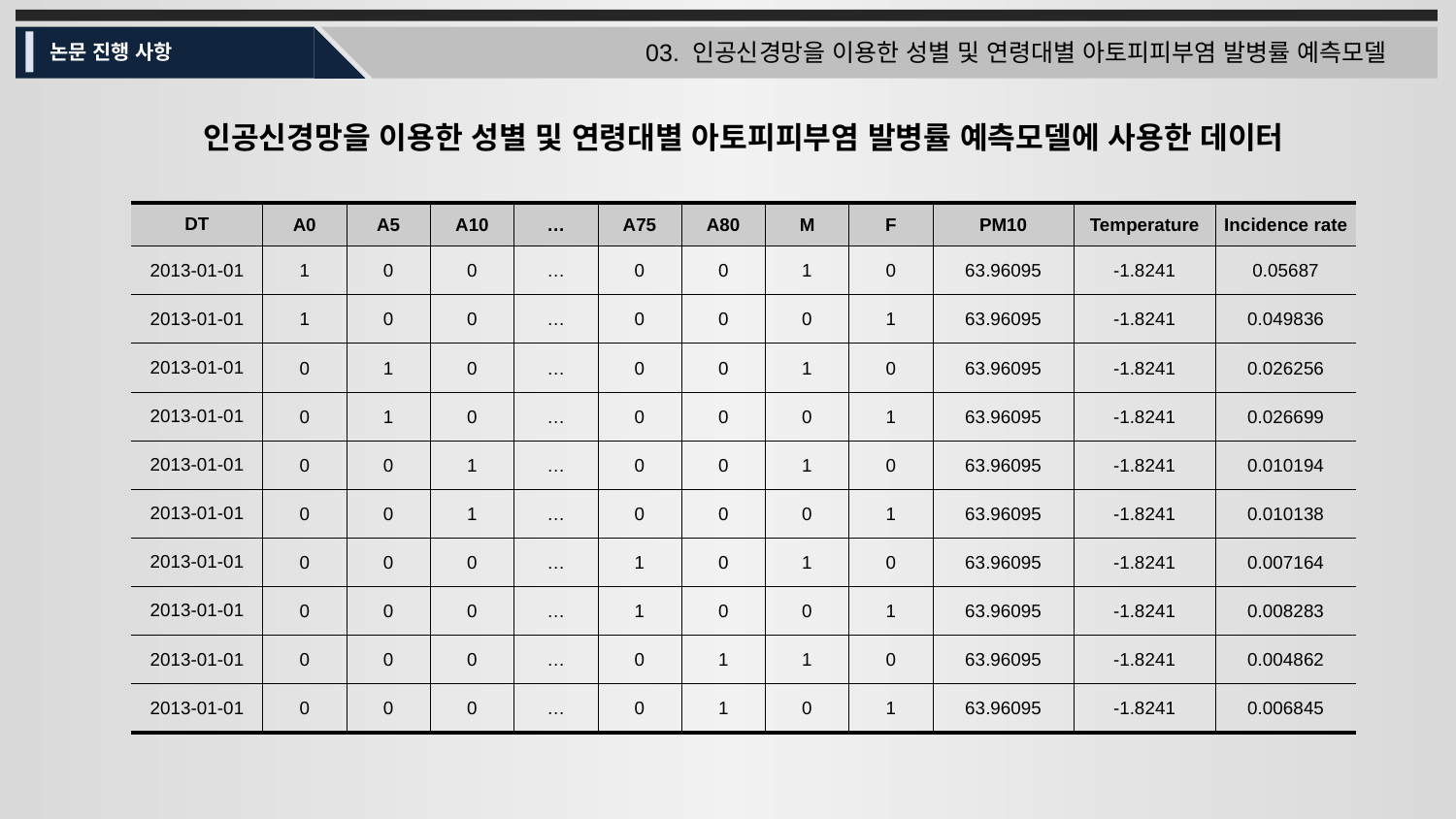

03. 인공신경망을 이용한 성별 및 연령대별 아토피피부염 발병률 예측모델

논문 진행 사항
인공신경망을 이용한 성별 및 연령대별 아토피피부염 발병률 예측모델에 사용한 데이터
| DT | A0 | A5 | A10 | … | A75 | A80 | M | F | PM10 | Temperature | Incidence rate |
| --- | --- | --- | --- | --- | --- | --- | --- | --- | --- | --- | --- |
| 2013-01-01 | 1 | 0 | 0 | … | 0 | 0 | 1 | 0 | 63.96095 | -1.8241 | 0.05687 |
| 2013-01-01 | 1 | 0 | 0 | … | 0 | 0 | 0 | 1 | 63.96095 | -1.8241 | 0.049836 |
| 2013-01-01 | 0 | 1 | 0 | … | 0 | 0 | 1 | 0 | 63.96095 | -1.8241 | 0.026256 |
| 2013-01-01 | 0 | 1 | 0 | … | 0 | 0 | 0 | 1 | 63.96095 | -1.8241 | 0.026699 |
| 2013-01-01 | 0 | 0 | 1 | … | 0 | 0 | 1 | 0 | 63.96095 | -1.8241 | 0.010194 |
| 2013-01-01 | 0 | 0 | 1 | … | 0 | 0 | 0 | 1 | 63.96095 | -1.8241 | 0.010138 |
| 2013-01-01 | 0 | 0 | 0 | … | 1 | 0 | 1 | 0 | 63.96095 | -1.8241 | 0.007164 |
| 2013-01-01 | 0 | 0 | 0 | … | 1 | 0 | 0 | 1 | 63.96095 | -1.8241 | 0.008283 |
| 2013-01-01 | 0 | 0 | 0 | … | 0 | 1 | 1 | 0 | 63.96095 | -1.8241 | 0.004862 |
| 2013-01-01 | 0 | 0 | 0 | … | 0 | 1 | 0 | 1 | 63.96095 | -1.8241 | 0.006845 |